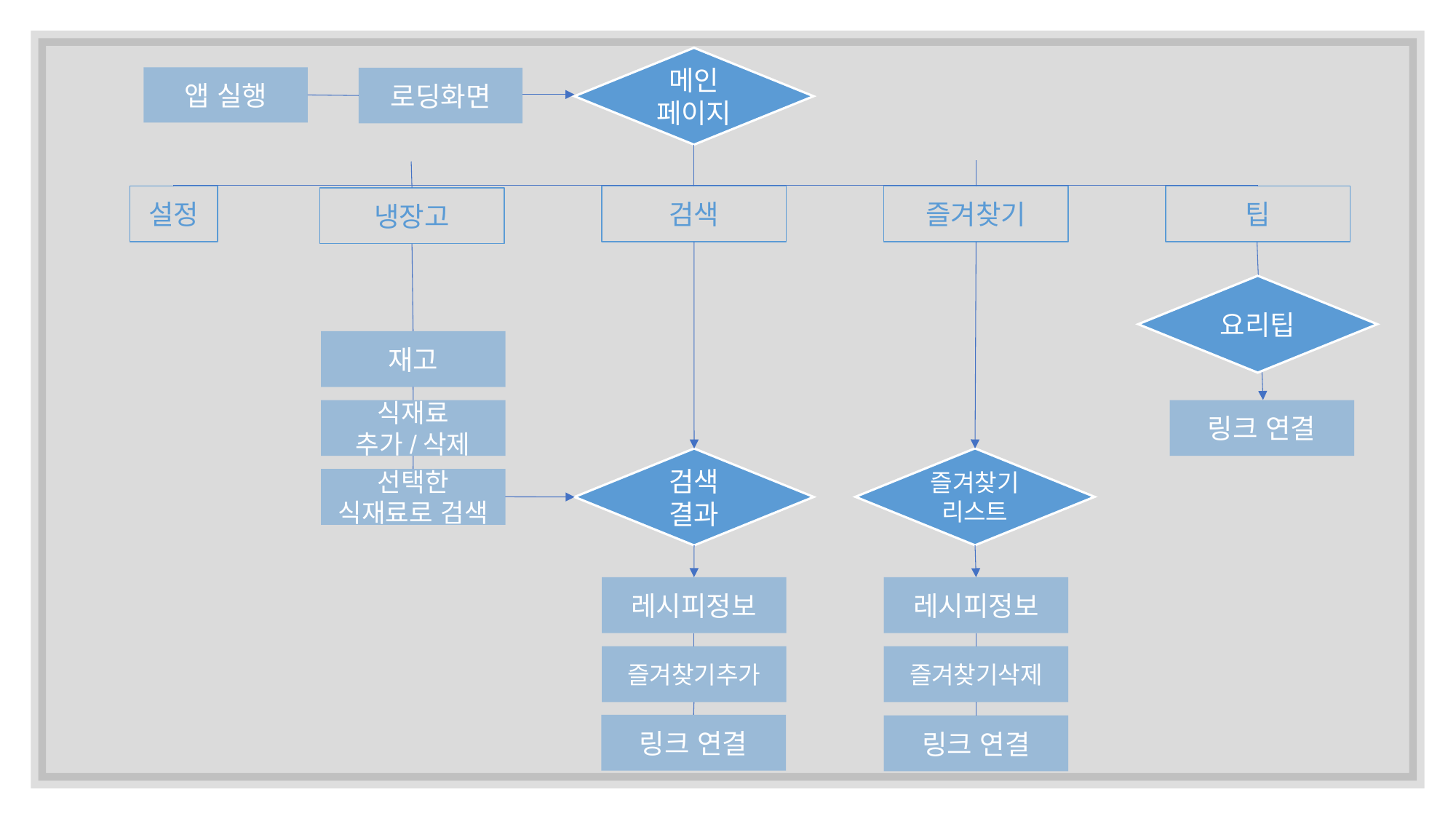

메인
페이지
검색
즐겨찾기
팁
설정
냉장고
재고
식재료
추가/삭제
즐겨찾기
리스트
검색
결과
선택한 식재료로 검색
레시피정보
레시피정보
즐겨찾기삭제
즐겨찾기추가
링크 연결
링크 연결
앱 실행
로딩화면
요리팁
링크 연결